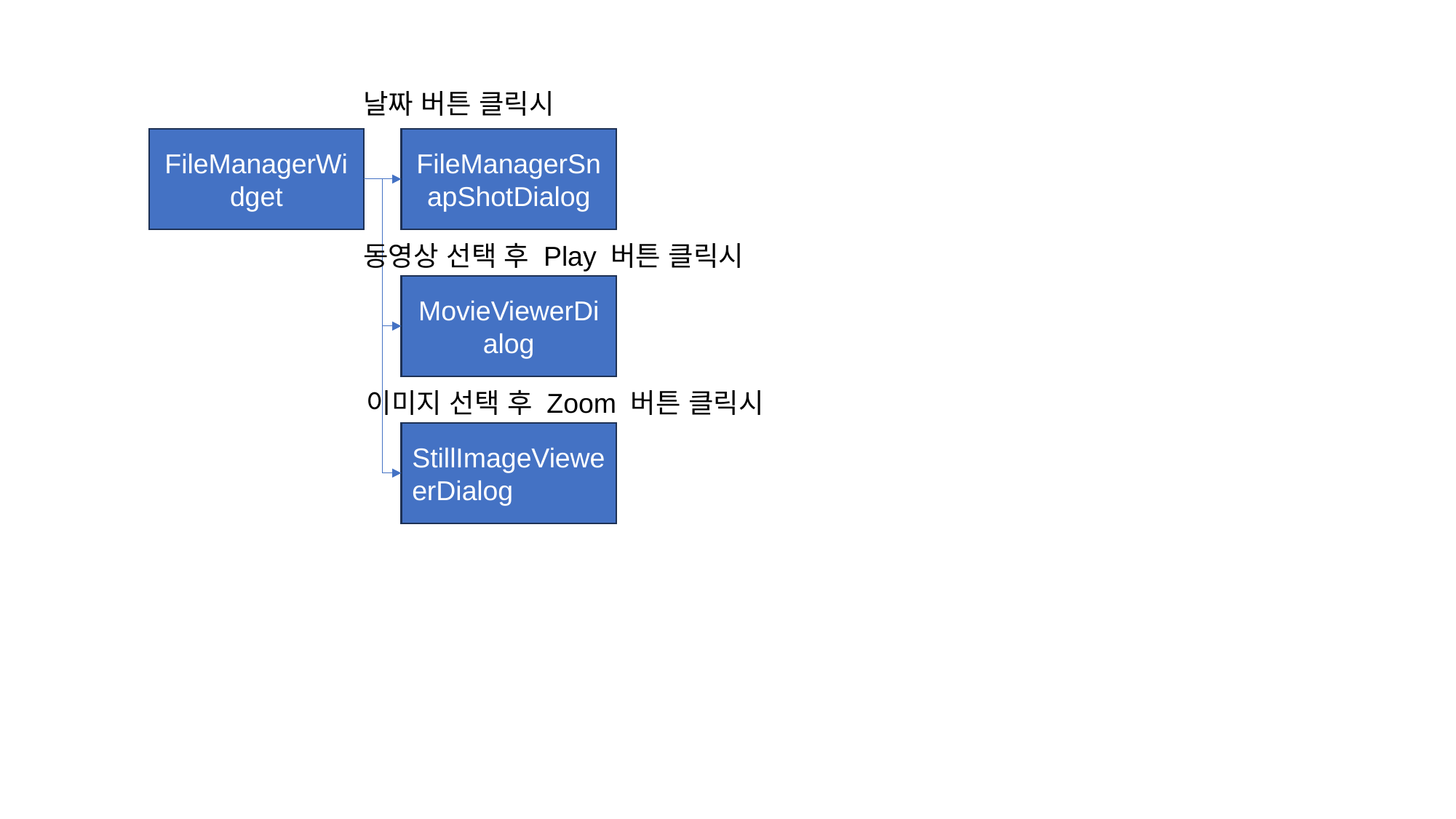

날짜 버튼 클릭시
FileManagerWidget
FileManagerSnapShotDialog
동영상 선택 후 Play 버튼 클릭시
MovieViewerDialog
이미지 선택 후 Zoom 버튼 클릭시
StillImageVieweerDialog